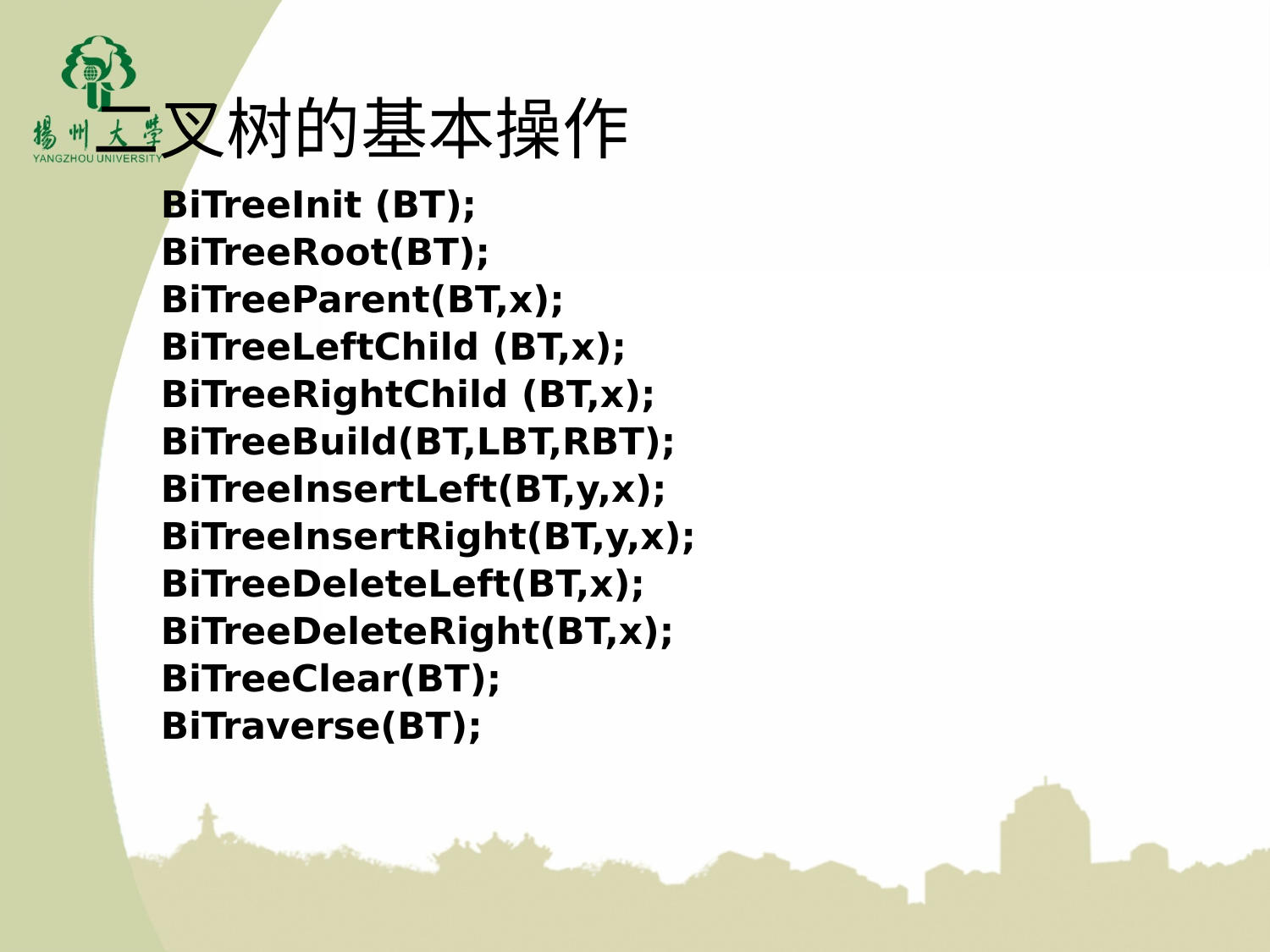

二叉树的基本操作
BiTreeInit (BT);
BiTreeRoot(BT);
BiTreeParent(BT,x);
BiTreeLeftChild (BT,x);
BiTreeRightChild (BT,x);
BiTreeBuild(BT,LBT,RBT);
BiTreeInsertLeft(BT,y,x);
BiTreeInsertRight(BT,y,x);
BiTreeDeleteLeft(BT,x);
BiTreeDeleteRight(BT,x);
BiTreeClear(BT);
BiTraverse(BT);